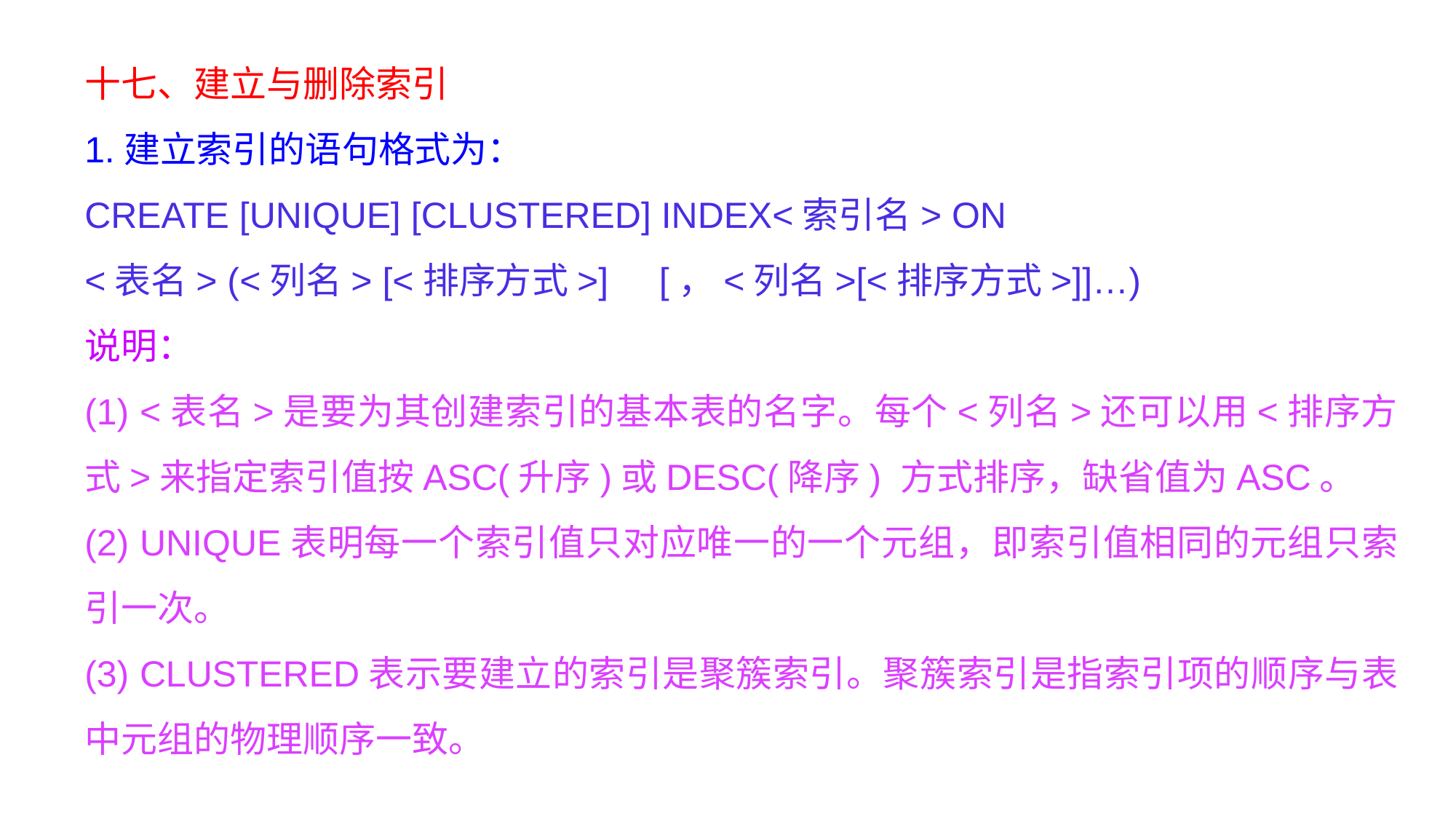

十七、建立与删除索引
1.建立索引的语句格式为：
CREATE [UNIQUE] [CLUSTERED] INDEX<索引名> ON
<表名> (<列名> [<排序方式>]     [，<列名>[<排序方式>]]…)
说明：
(1) <表名>是要为其创建索引的基本表的名字。每个<列名>还可以用<排序方式>来指定索引值按ASC(升序)或DESC(降序) 方式排序，缺省值为ASC。
(2) UNIQUE表明每一个索引值只对应唯一的一个元组，即索引值相同的元组只索引一次。
(3) CLUSTERED表示要建立的索引是聚簇索引。聚簇索引是指索引项的顺序与表中元组的物理顺序一致。